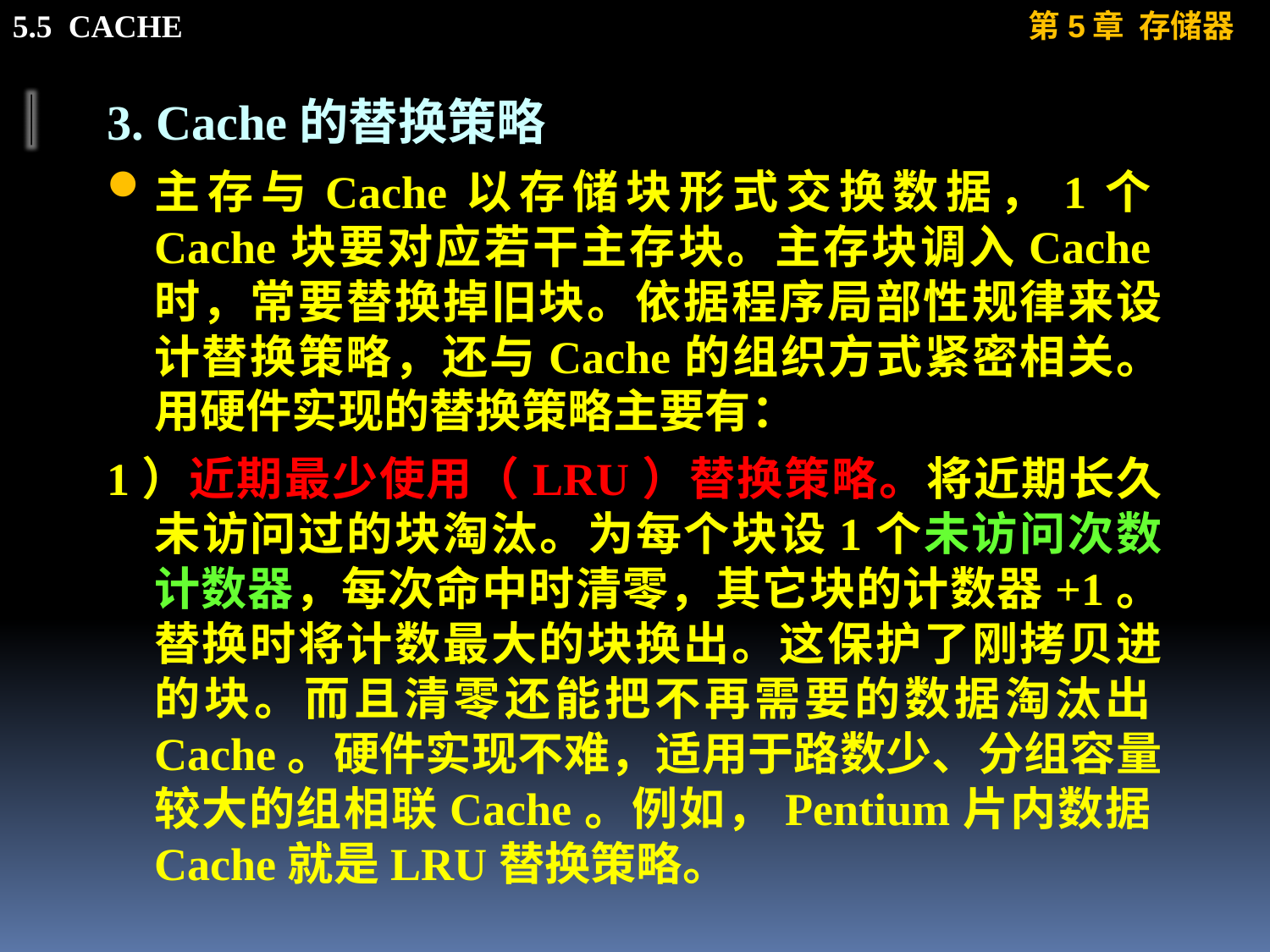

3. Cache的替换策略
主存与Cache以存储块形式交换数据，1个Cache块要对应若干主存块。主存块调入Cache时，常要替换掉旧块。依据程序局部性规律来设计替换策略，还与Cache的组织方式紧密相关。用硬件实现的替换策略主要有：
1）近期最少使用（LRU）替换策略。将近期长久未访问过的块淘汰。为每个块设1个未访问次数计数器，每次命中时清零，其它块的计数器+1。替换时将计数最大的块换出。这保护了刚拷贝进的块。而且清零还能把不再需要的数据淘汰出Cache。硬件实现不难，适用于路数少、分组容量较大的组相联Cache。例如，Pentium片内数据Cache就是LRU替换策略。